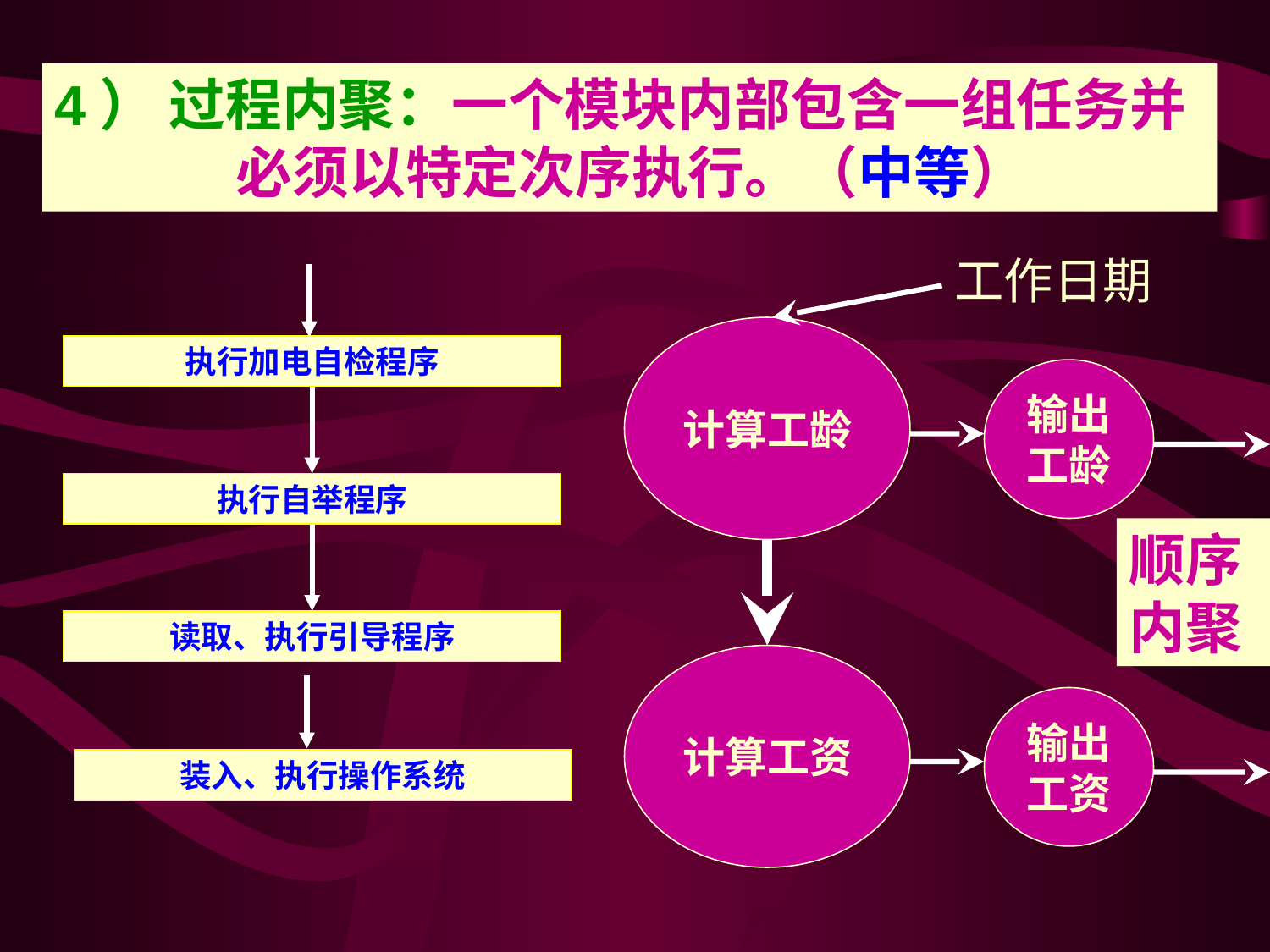

4） 过程内聚：一个模块内部包含一组任务并
             必须以特定次序执行。（中等）
工作日期

计算工龄
执行加电自检程序
输出
工龄

执行自举程序
顺序内聚
读取、执行引导程序
计算工资
输出
工资
装入、执行操作系统

38